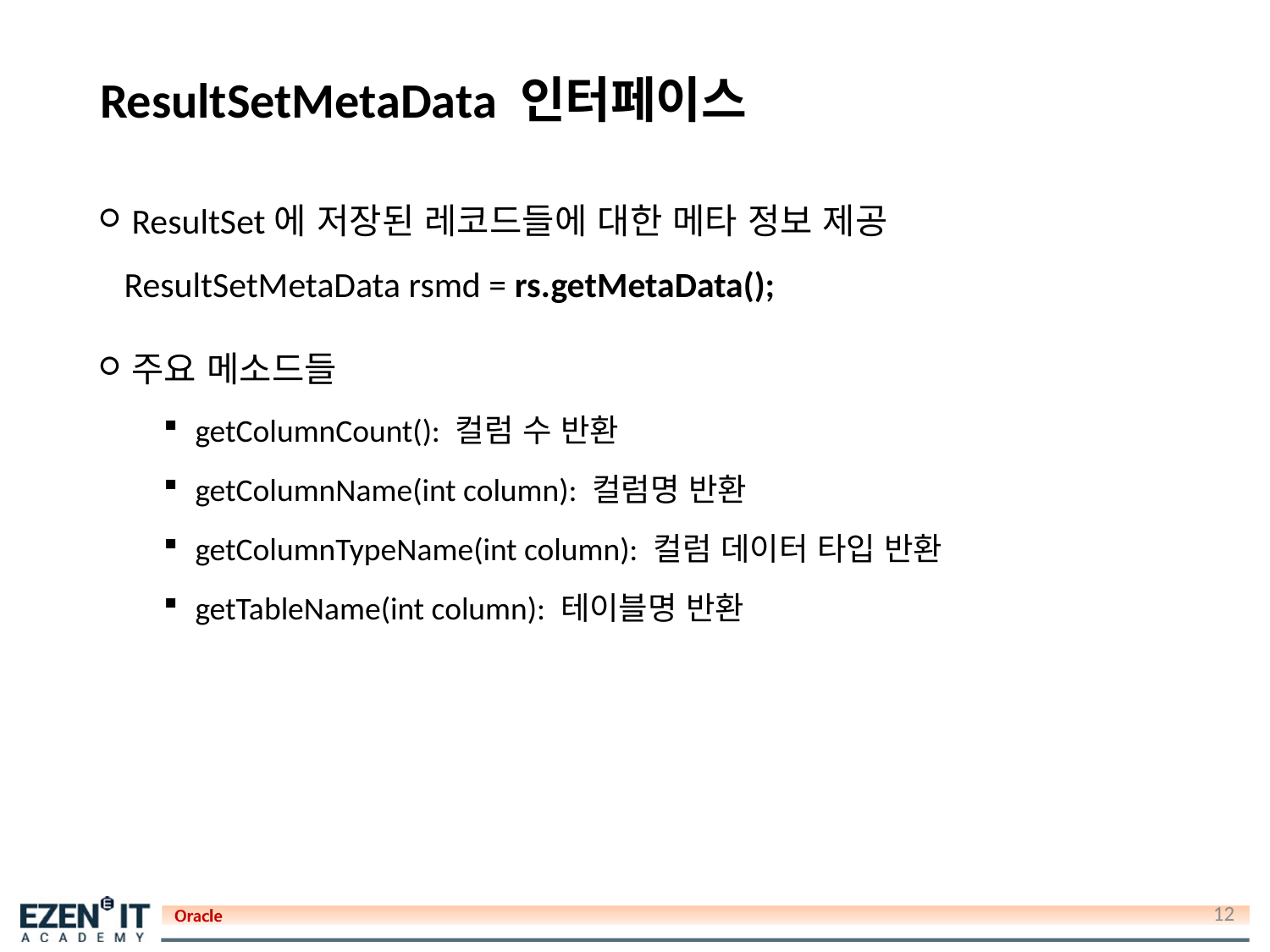

# ResultSetMetaData 인터페이스
ResultSet에 저장된 레코드들에 대한 메타 정보 제공
   ResultSetMetaData rsmd = rs.getMetaData();
주요 메소드들
getColumnCount(): 컬럼 수 반환
getColumnName(int column): 컬럼명 반환
getColumnTypeName(int column): 컬럼 데이터 타입 반환
getTableName(int column): 테이블명 반환
12